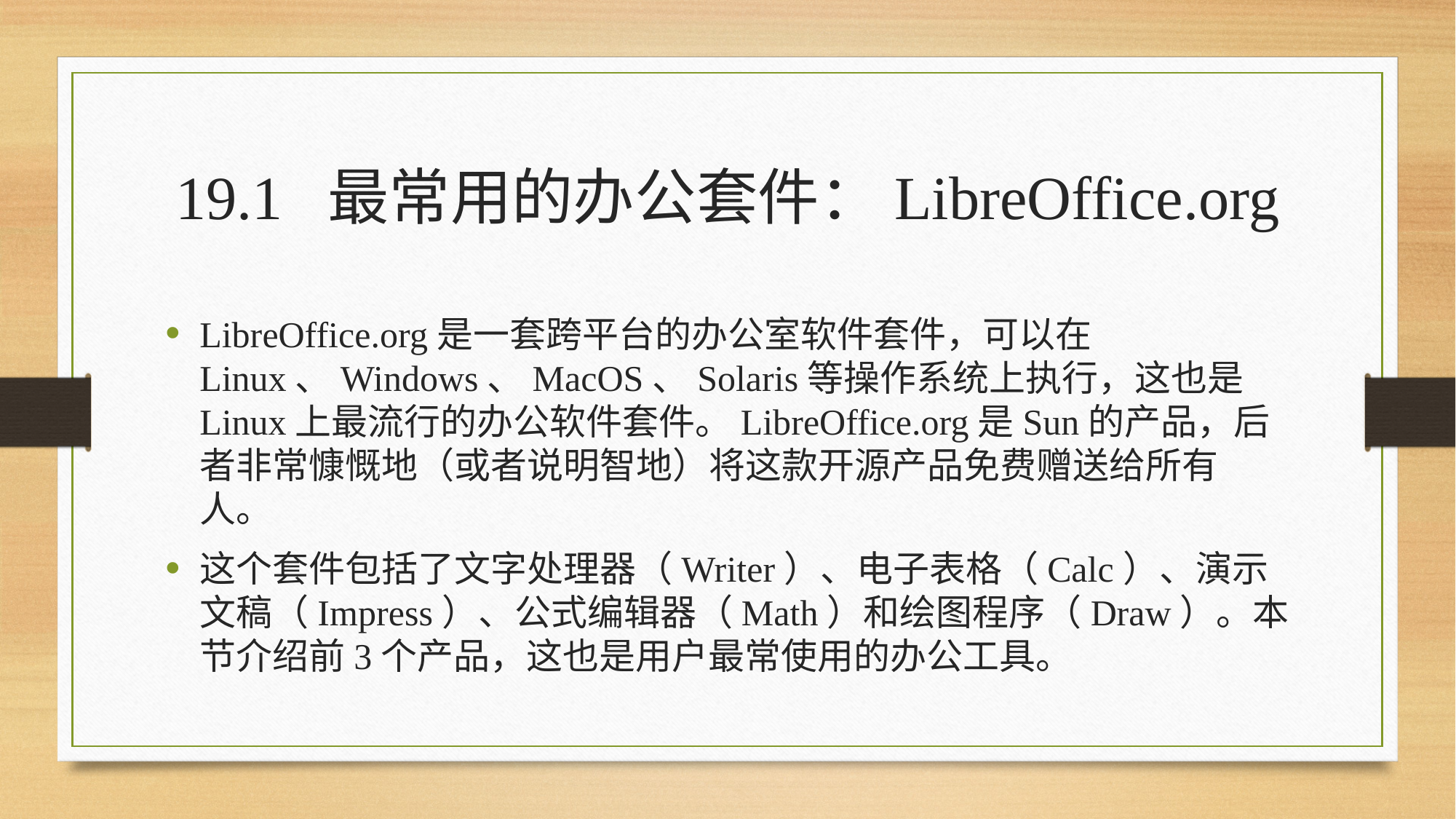

# 19.1  最常用的办公套件：LibreOffice.org
LibreOffice.org是一套跨平台的办公室软件套件，可以在Linux、Windows、MacOS、Solaris等操作系统上执行，这也是Linux上最流行的办公软件套件。LibreOffice.org是Sun的产品，后者非常慷慨地（或者说明智地）将这款开源产品免费赠送给所有人。
这个套件包括了文字处理器（Writer）、电子表格（Calc）、演示文稿（Impress）、公式编辑器（Math）和绘图程序（Draw）。本节介绍前3个产品，这也是用户最常使用的办公工具。